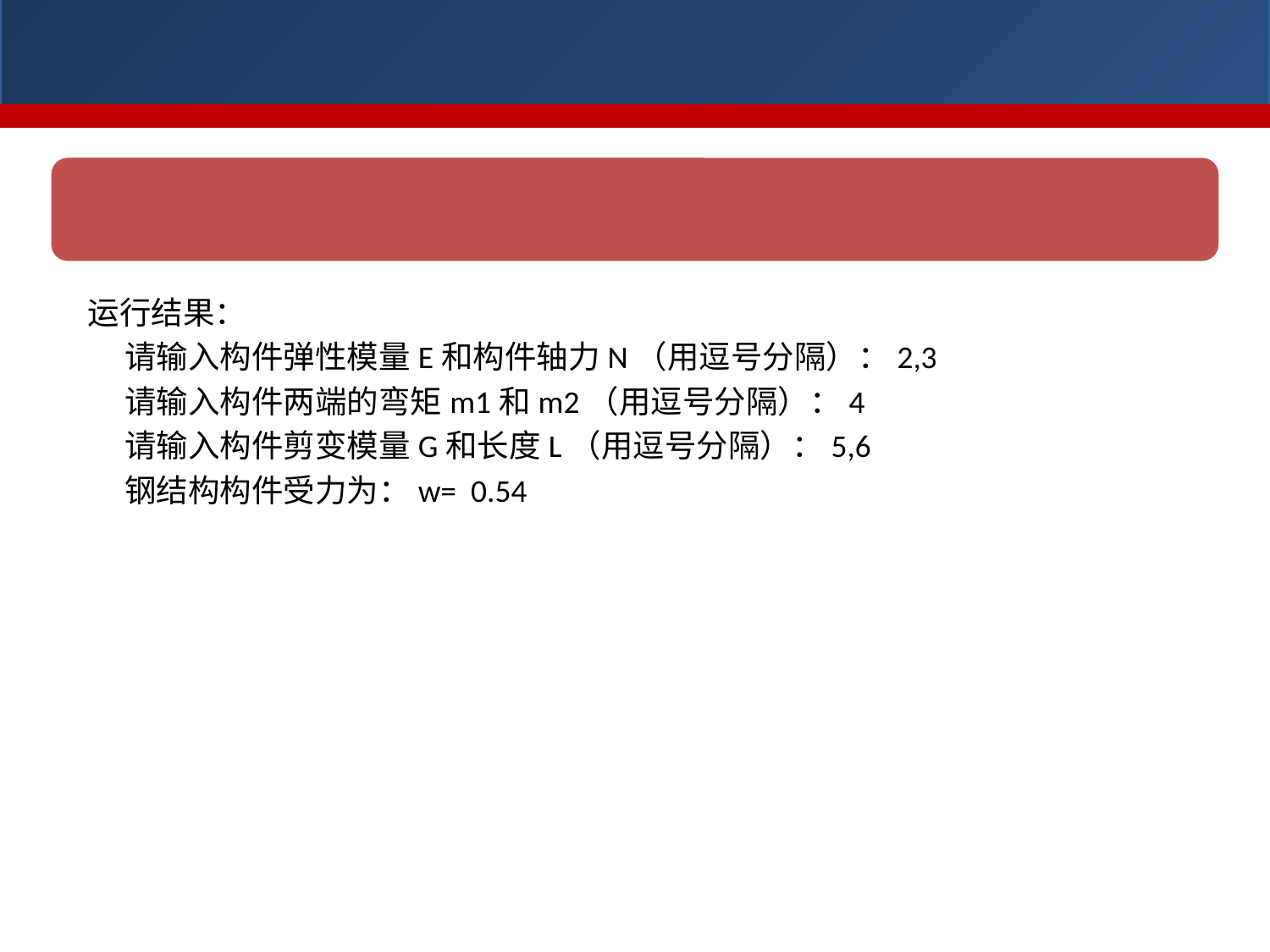

运行结果：
请输入构件弹性模量E和构件轴力N（用逗号分隔）：2,3
请输入构件两端的弯矩m1和m2（用逗号分隔）：4
请输入构件剪变模量G和长度L（用逗号分隔）：5,6
钢结构构件受力为：w=  0.54